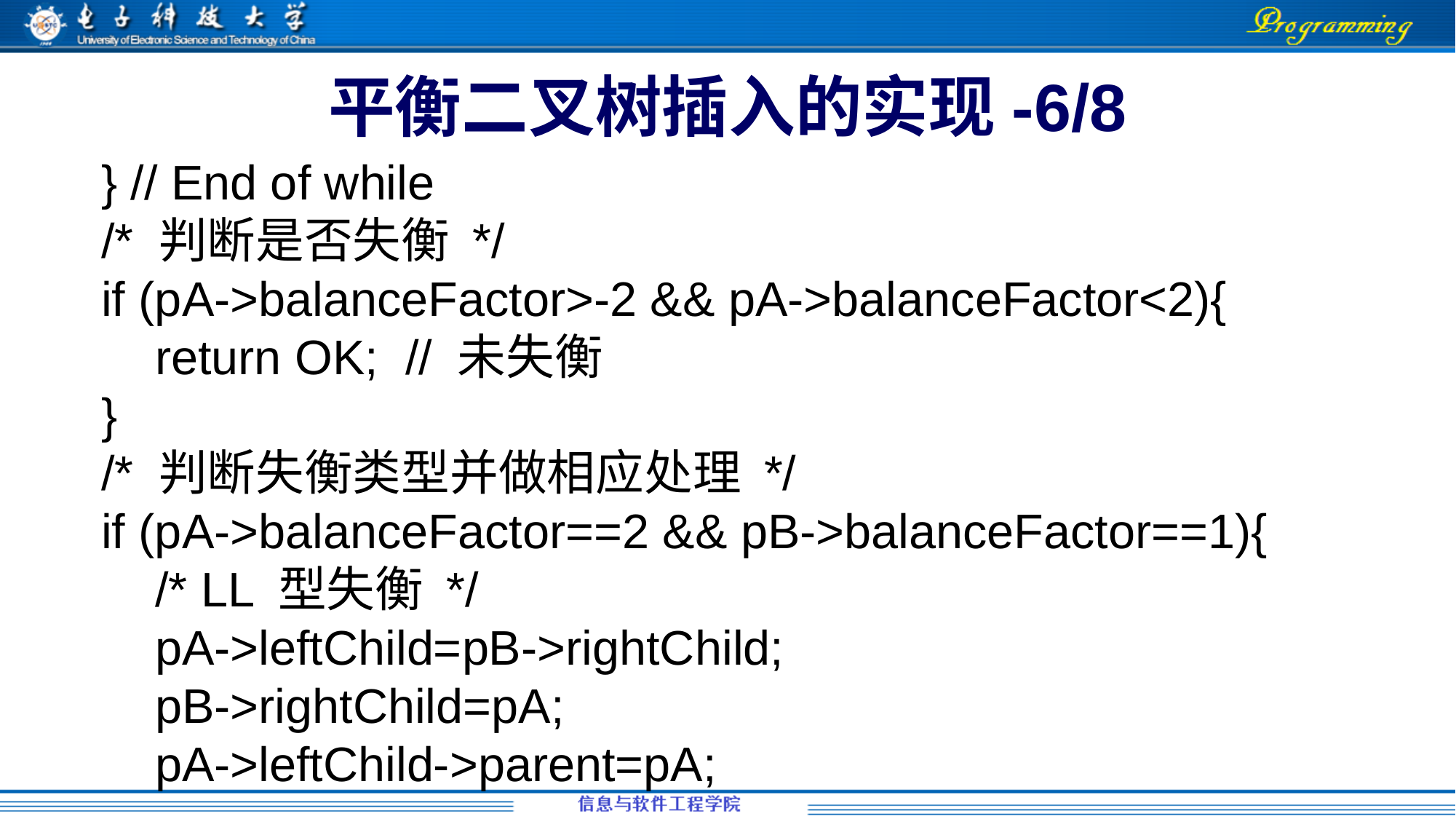

# 平衡二叉树插入的实现-6/8
    } // End of while
    /* 判断是否失衡 */
    if (pA->balanceFactor>-2 && pA->balanceFactor<2){
        return OK;  // 未失衡
    }
    /* 判断失衡类型并做相应处理 */
    if (pA->balanceFactor==2 && pB->balanceFactor==1){
        /* LL 型失衡 */
        pA->leftChild=pB->rightChild;
        pB->rightChild=pA;
        pA->leftChild->parent=pA;